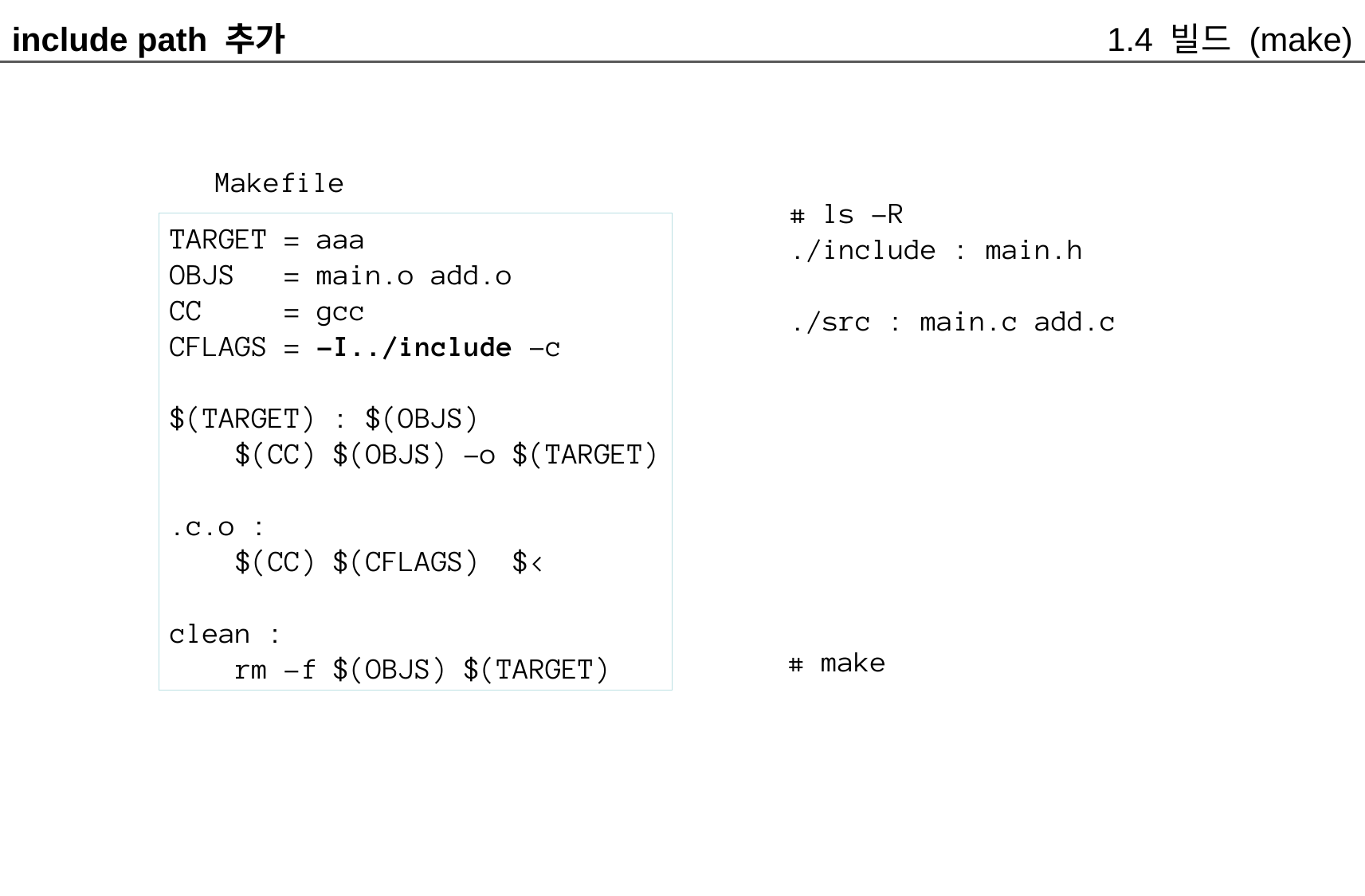

include path 추가
1.4 빌드 (make)
Makefile
# ls -R
./include : main.h

./src : main.c add.c
TARGET = aaa
OBJS   = main.o add.o
CC     = gcc
CFLAGS = -I../include -c

$(TARGET) : $(OBJS)
    $(CC) $(OBJS) -o $(TARGET)

.c.o :
    $(CC) $(CFLAGS)  $<

clean :
    rm -f $(OBJS) $(TARGET)
# make